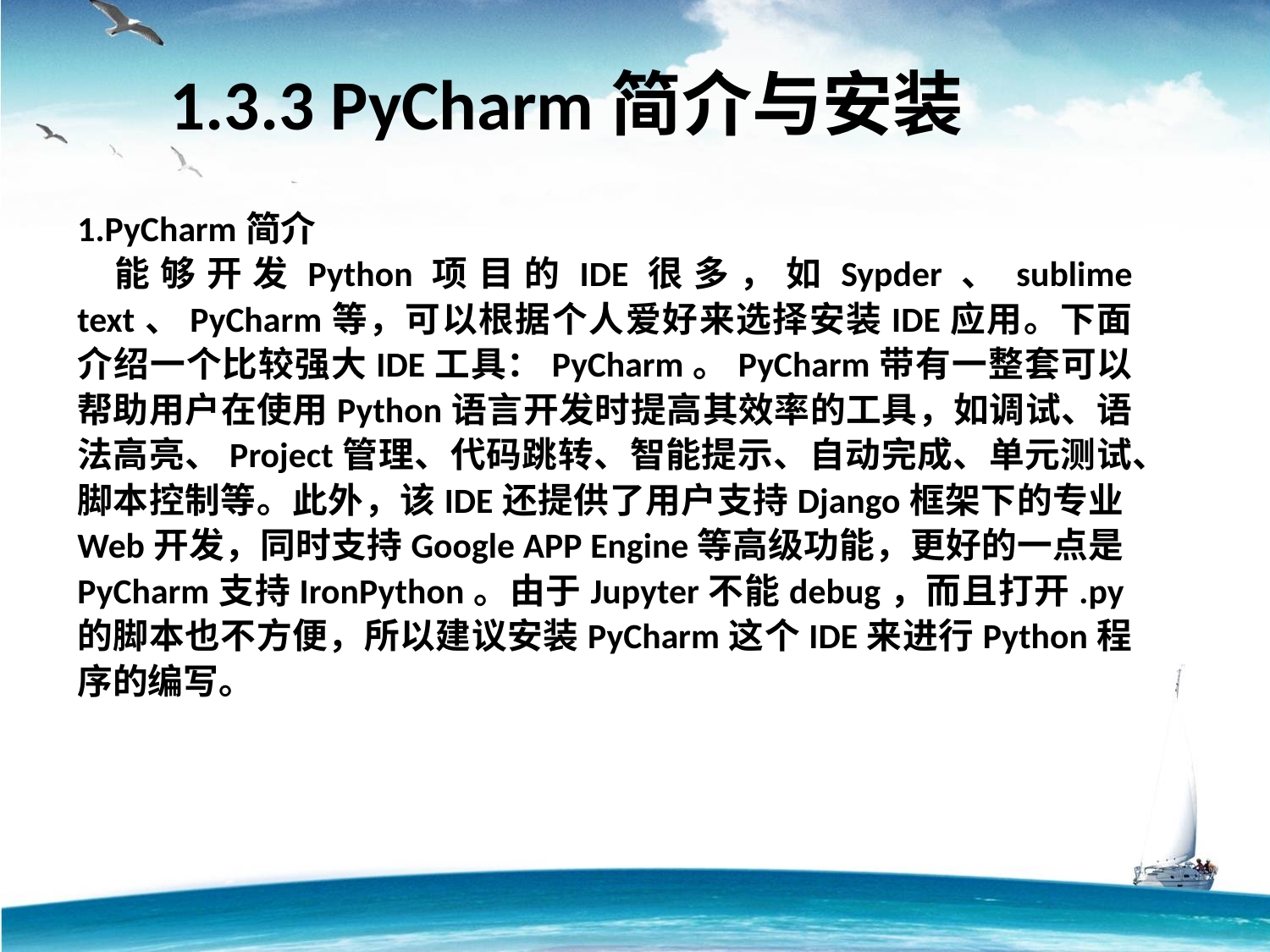

1.3.3 PyCharm简介与安装
1.PyCharm简介
能够开发Python项目的IDE很多，如Sypder、sublime text、PyCharm等，可以根据个人爱好来选择安装IDE应用。下面介绍一个比较强大IDE工具：PyCharm。PyCharm带有一整套可以帮助用户在使用Python语言开发时提高其效率的工具，如调试、语法高亮、Project管理、代码跳转、智能提示、自动完成、单元测试、脚本控制等。此外，该IDE还提供了用户支持Django框架下的专业Web开发，同时支持Google APP Engine等高级功能，更好的一点是PyCharm支持IronPython。由于Jupyter不能debug，而且打开.py的脚本也不方便，所以建议安装PyCharm这个IDE来进行Python程序的编写。